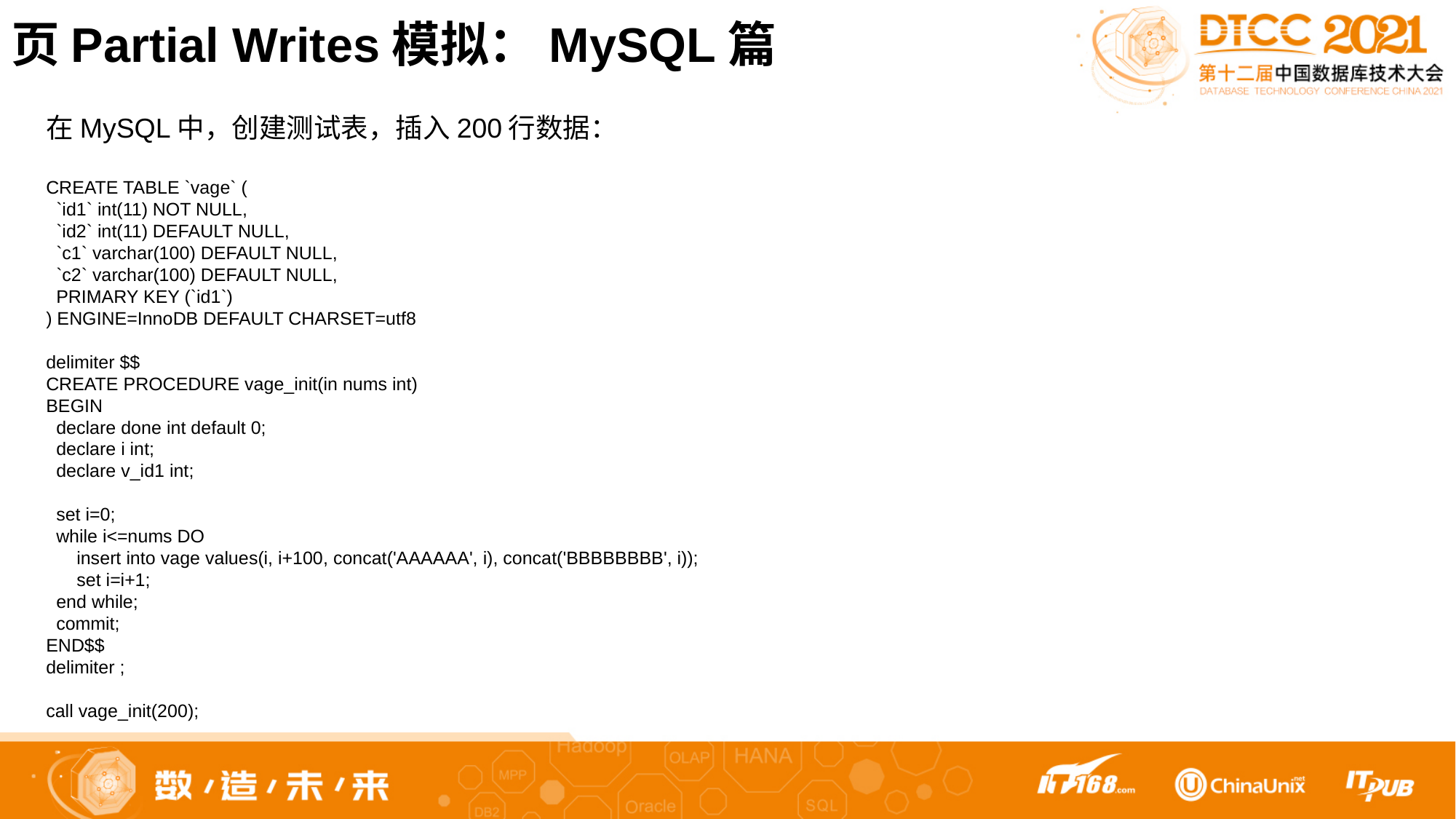

页Partial Writes模拟：MySQL篇
在MySQL中，创建测试表，插入200行数据：

CREATE TABLE `vage` (
  `id1` int(11) NOT NULL,
  `id2` int(11) DEFAULT NULL,
  `c1` varchar(100) DEFAULT NULL,
  `c2` varchar(100) DEFAULT NULL,
  PRIMARY KEY (`id1`)
) ENGINE=InnoDB DEFAULT CHARSET=utf8

delimiter $$
CREATE PROCEDURE vage_init(in nums int)
BEGIN
  declare done int default 0;
  declare i int;
  declare v_id1 int;

  set i=0;
  while i<=nums DO
      insert into vage values(i, i+100, concat('AAAAAA', i), concat('BBBBBBBB', i));
      set i=i+1;
  end while;
  commit;
END$$
delimiter ;

call vage_init(200);